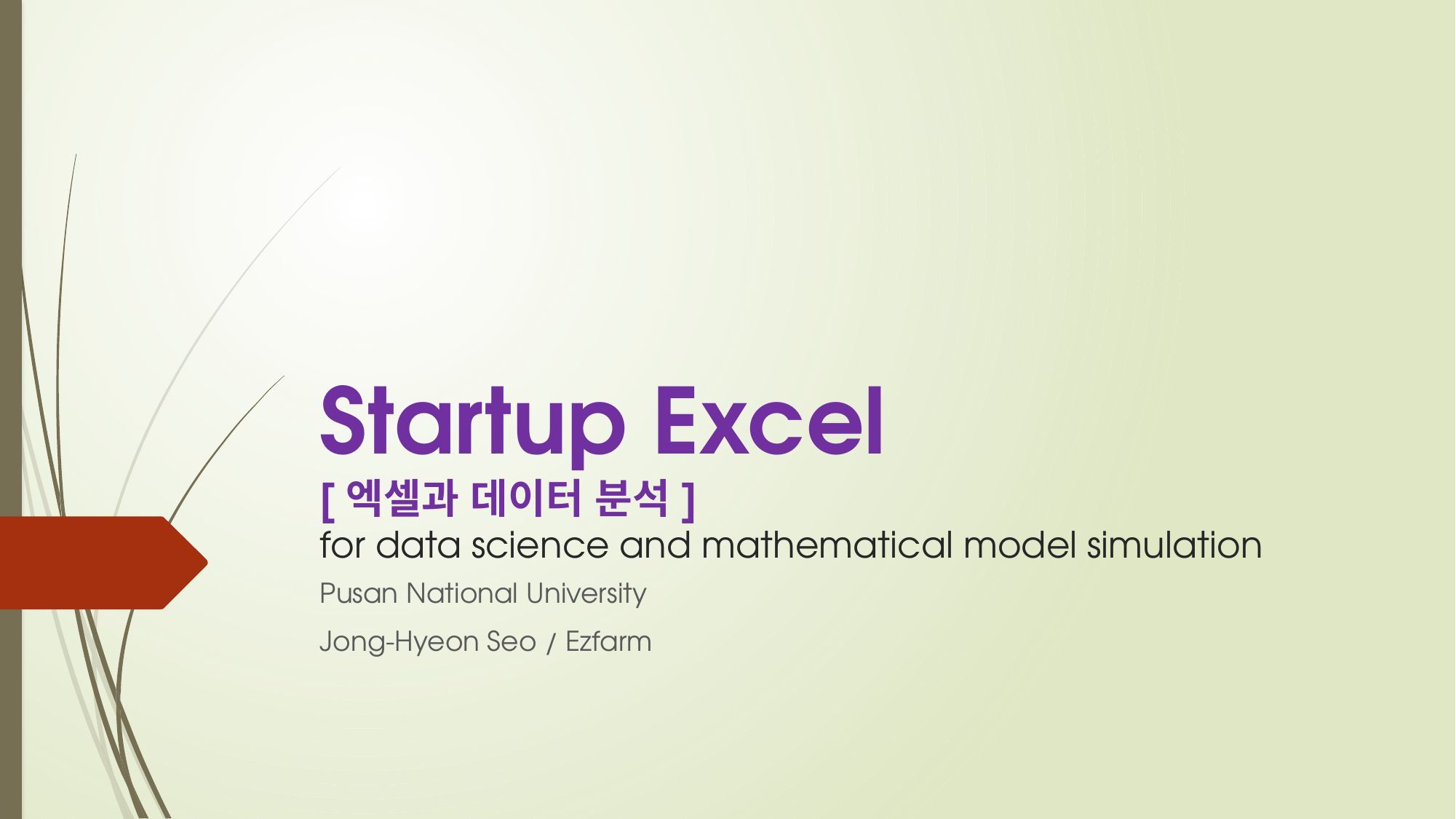

# Startup Excel [엑셀과 데이터 분석] for data science and mathematical model simulation
Pusan National University
Jong-Hyeon Seo / Ezfarm